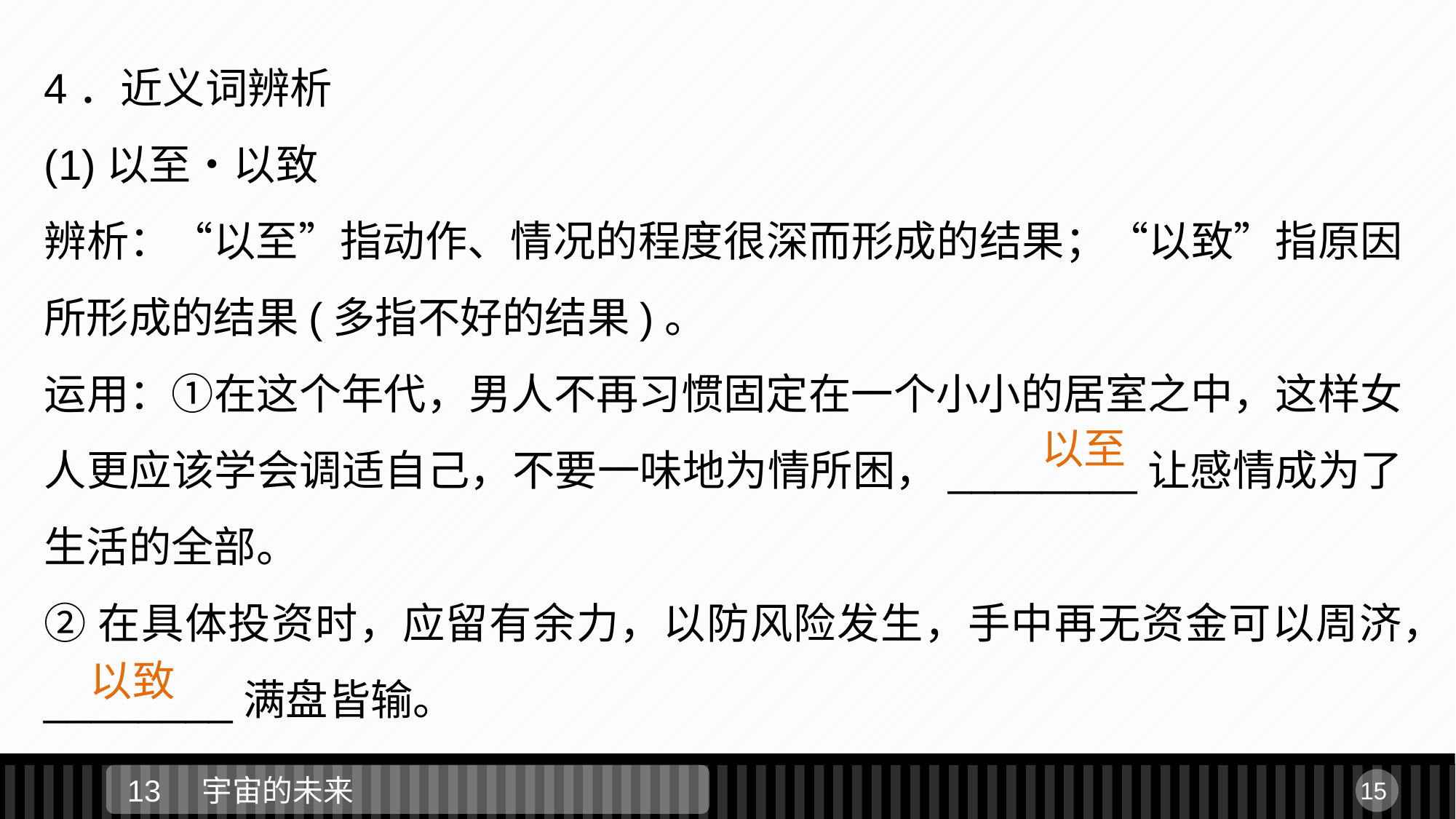

4．近义词辨析
(1)以至•以致
辨析：“以至”指动作、情况的程度很深而形成的结果；“以致”指原因所形成的结果(多指不好的结果)。
运用：①在这个年代，男人不再习惯固定在一个小小的居室之中，这样女人更应该学会调适自己，不要一味地为情所困，________让感情成为了生活的全部。
②在具体投资时，应留有余力，以防风险发生，手中再无资金可以周济，________满盘皆输。
以至
以致